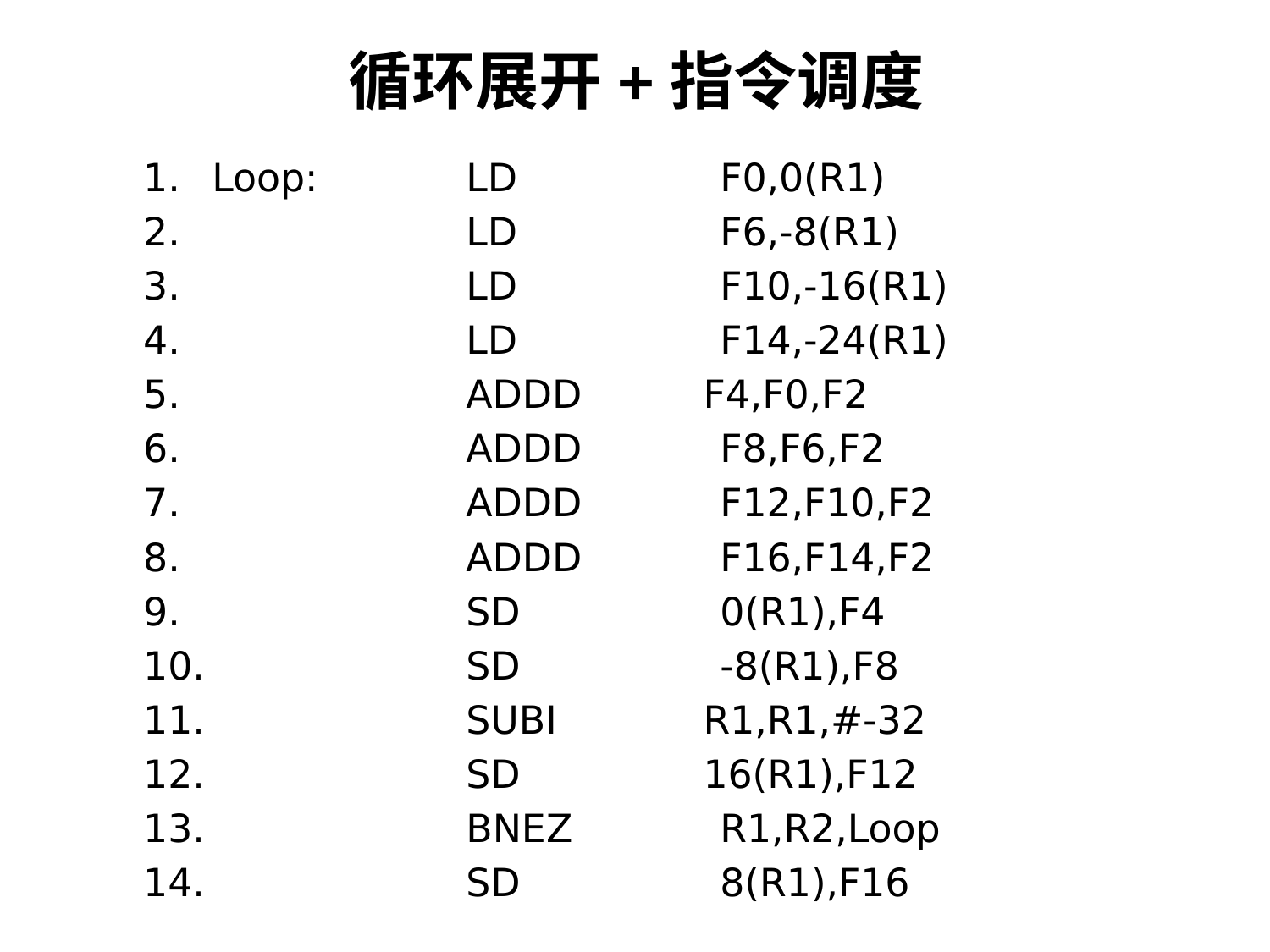

循环展开+指令调度
Loop:	 	LD		F0,0(R1)
		LD		F6,-8(R1)
		LD		F10,-16(R1)
		LD		F14,-24(R1)
		ADDD	         F4,F0,F2
		ADDD  	F8,F6,F2
		ADDD  	F12,F10,F2
		ADDD 	F16,F14,F2
		SD		0(R1),F4
		SD		-8(R1),F8
		SUBI	         R1,R1,#-32
		SD	         16(R1),F12
		BNEZ		R1,R2,Loop
		SD		8(R1),F16